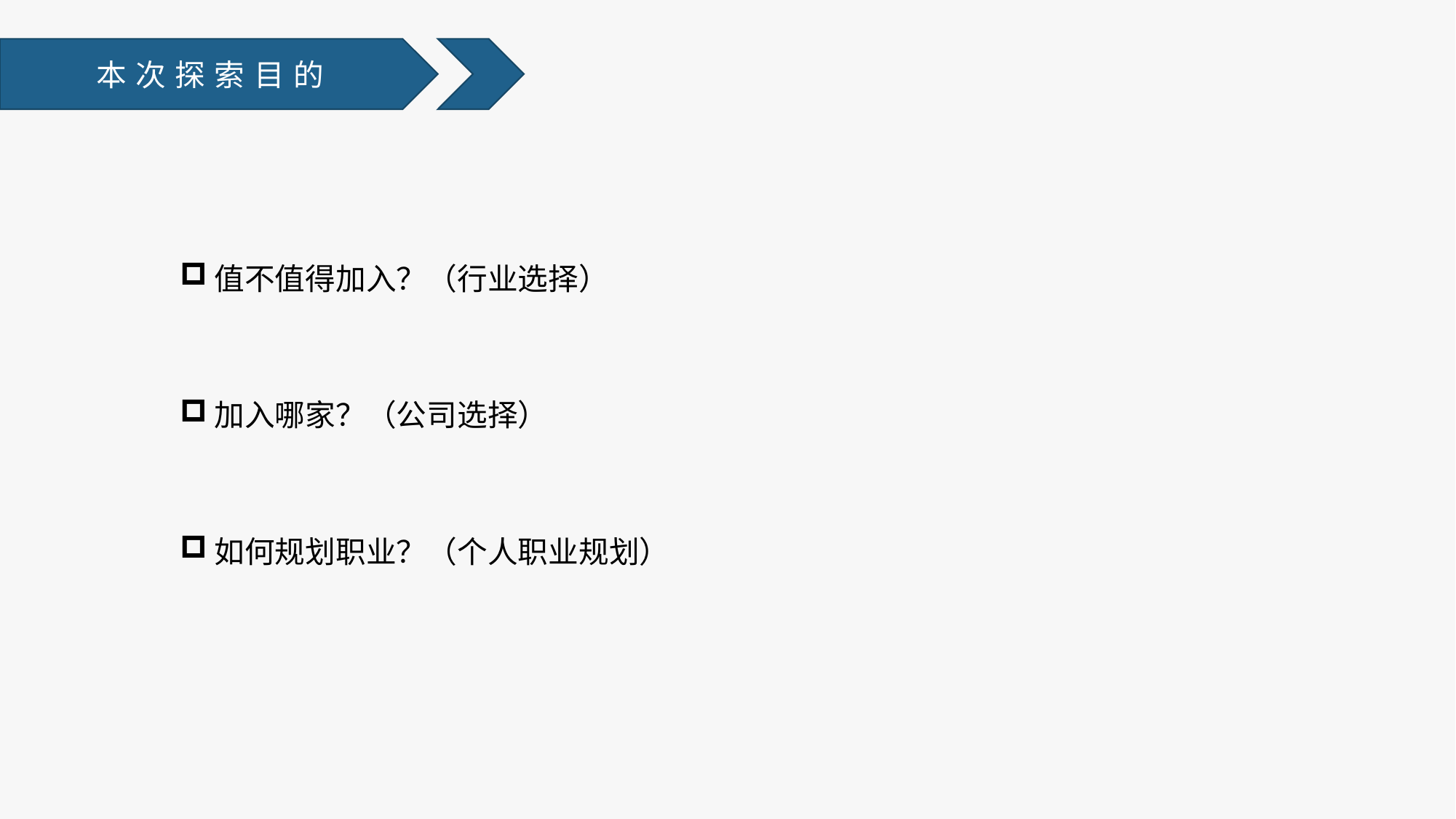

本次探索目的

值不值得加入？（行业选择）

加入哪家？（公司选择）

如何规划职业？（个人职业规划）